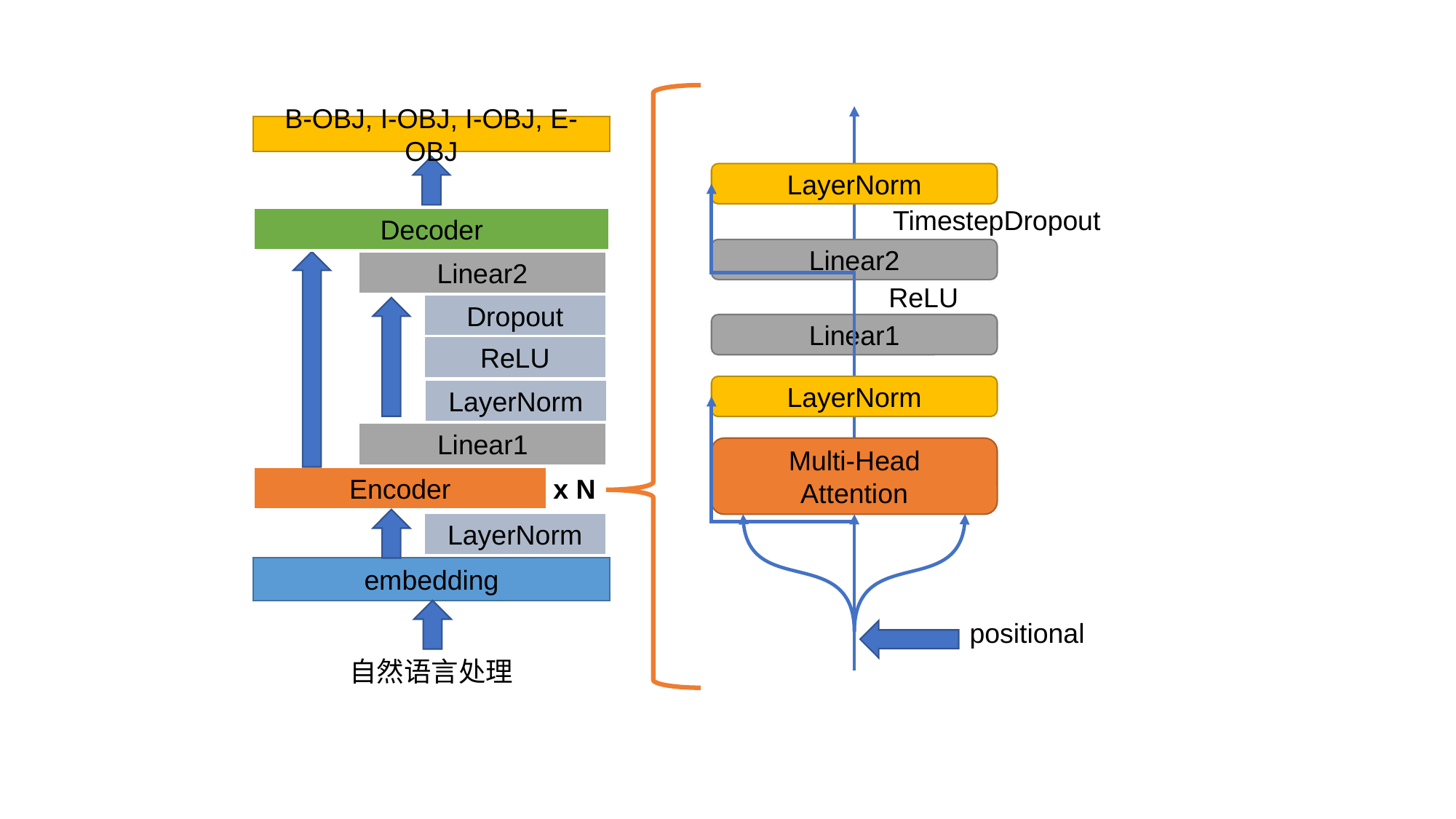

LayerNorm
TimestepDropout
Linear2
ReLU
Linear1
LayerNorm
Multi-Head
Attention
x N
positional

B-OBJ, I-OBJ, I-OBJ, E-OBJ

Decoder
Linear2
Dropout
ReLU

LayerNorm
Linear1
Encoder
LayerNorm

embedding

自然语言处理